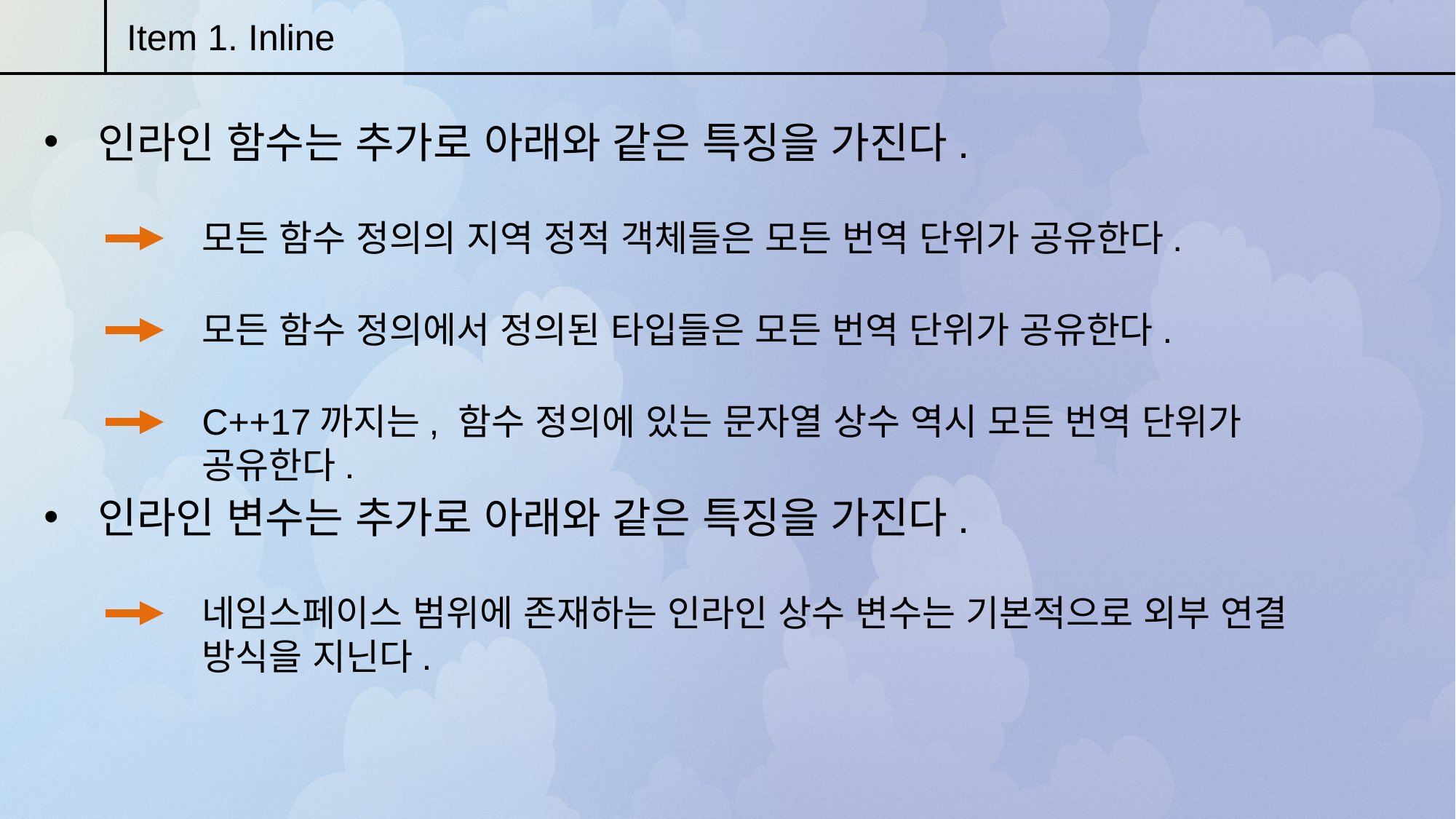

Item 1. Inline
 인라인 함수는 추가로 아래와 같은 특징을 가진다.
모든 함수 정의의 지역 정적 객체들은 모든 번역 단위가 공유한다.
모든 함수 정의에서 정의된 타입들은 모든 번역 단위가 공유한다.
C++17까지는, 함수 정의에 있는 문자열 상수 역시 모든 번역 단위가 공유한다.
 인라인 변수는 추가로 아래와 같은 특징을 가진다.
네임스페이스 범위에 존재하는 인라인 상수 변수는 기본적으로 외부 연결 방식을 지닌다.